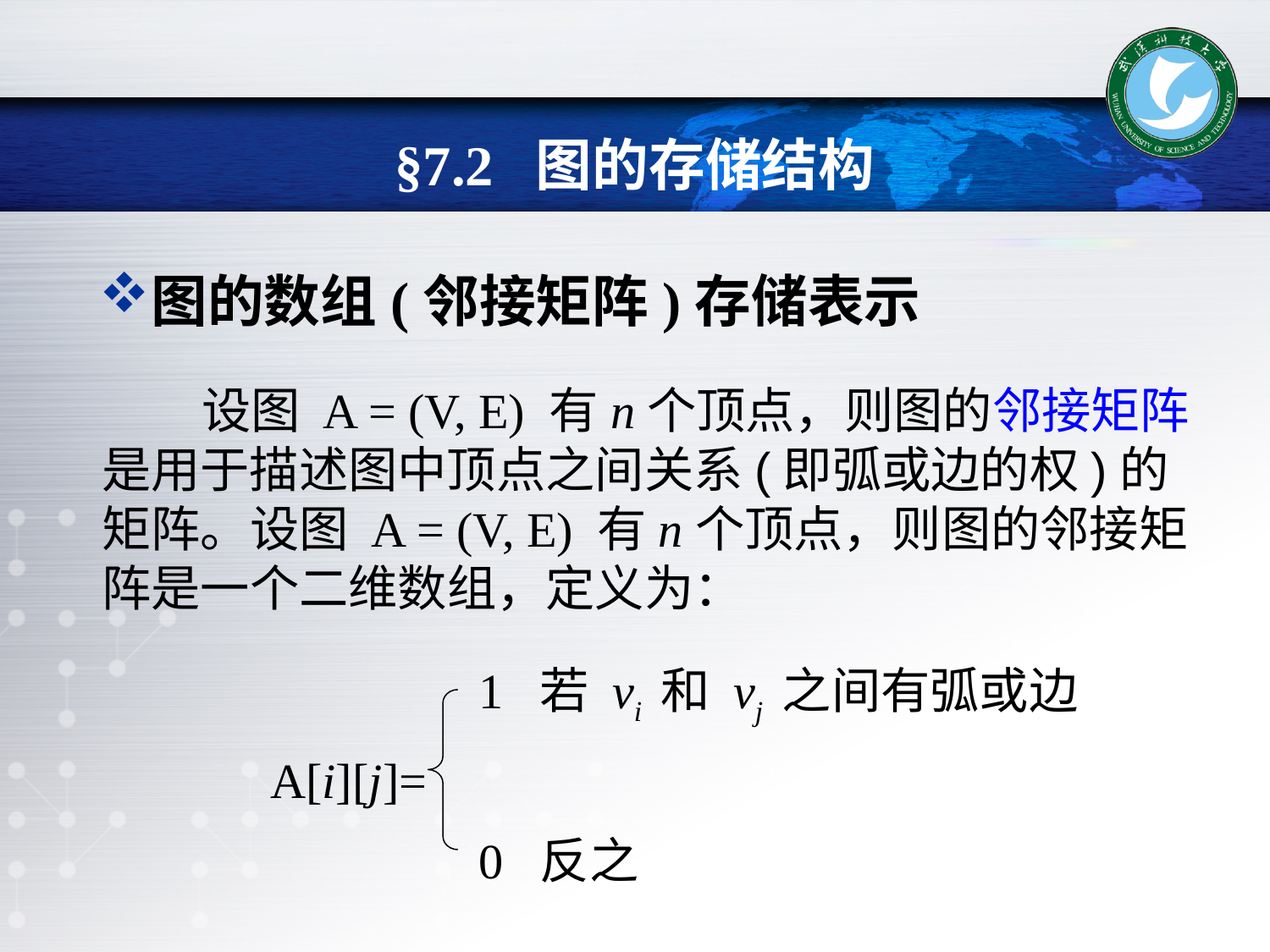

# §7.2  图的存储结构
图的数组(邻接矩阵)存储表示

        设图 A = (V, E) 有n个顶点，则图的邻接矩阵是用于描述图中顶点之间关系(即弧或边的权)的矩阵。设图 A = (V, E) 有n个顶点，则图的邻接矩阵是一个二维数组，定义为：

                     1  若 vi 和 vj 之间有弧或边
    A[i][j]=
                     0  反之